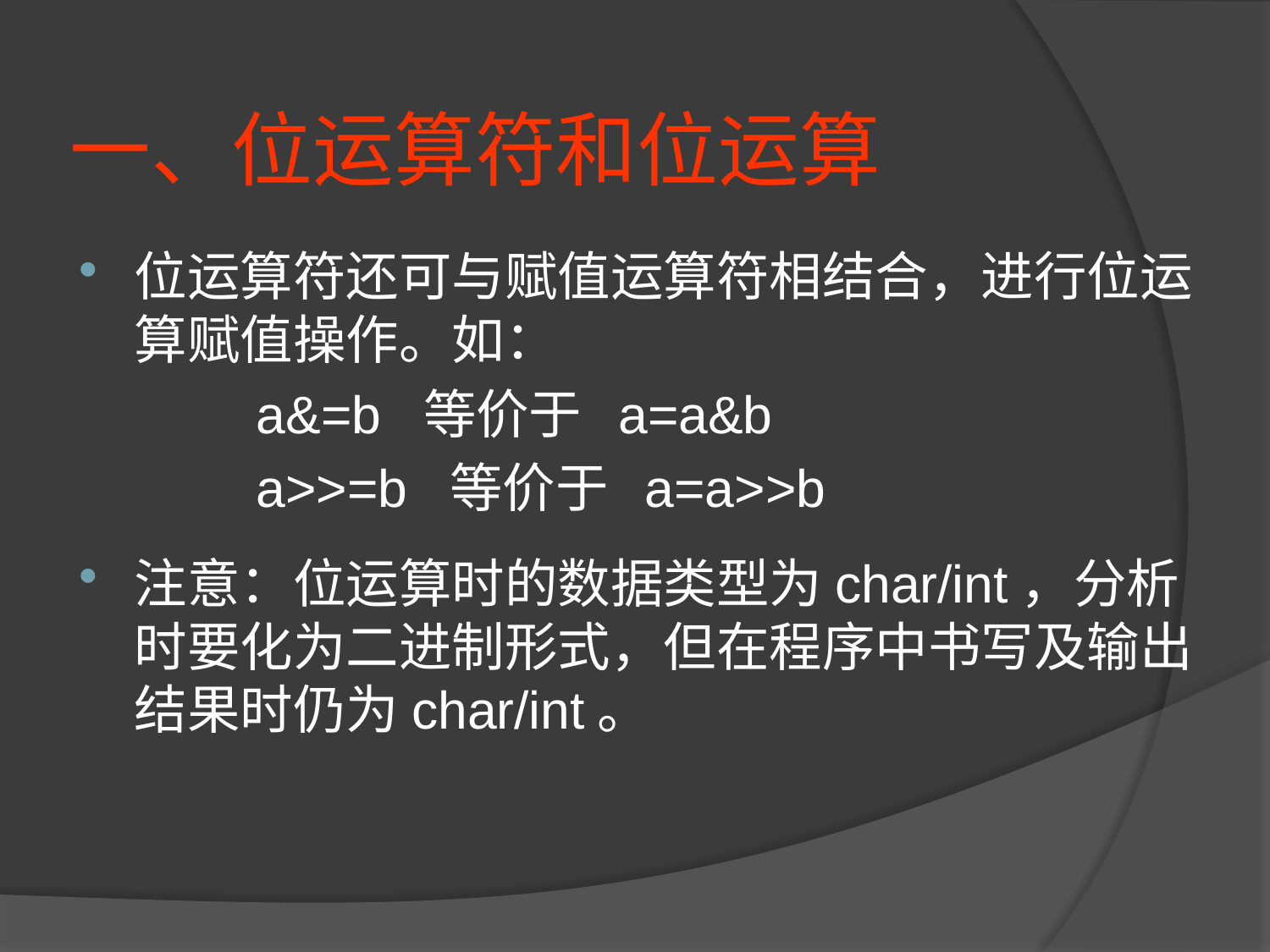

# 一、位运算符和位运算
位运算符还可与赋值运算符相结合，进行位运算赋值操作。如：
            a&=b  等价于  a=a&b
            a>>=b  等价于  a=a>>b
注意：位运算时的数据类型为char/int，分析时要化为二进制形式，但在程序中书写及输出结果时仍为char/int。